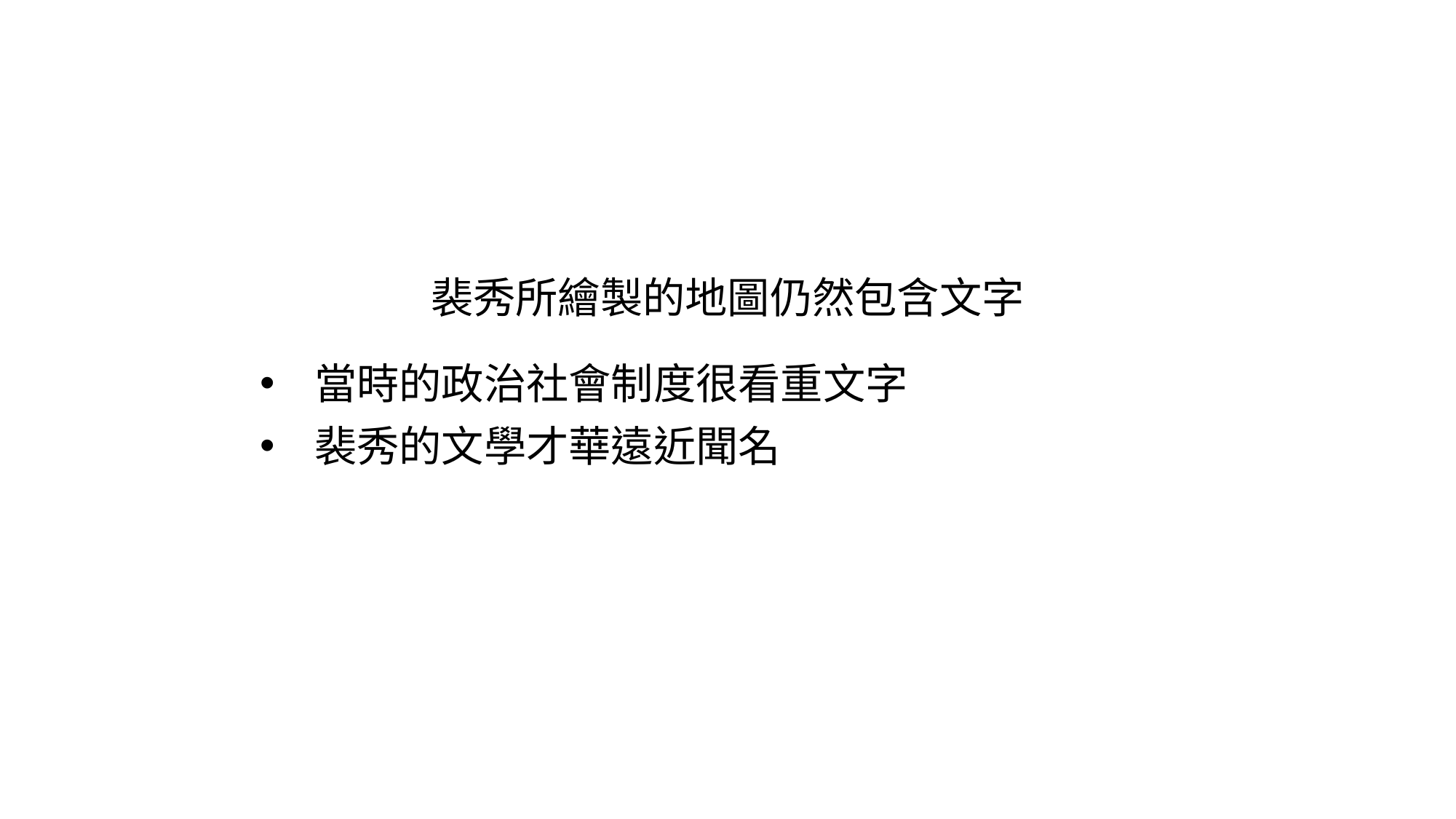

裴秀所繪製的地圖仍然包含文字
當時的政治社會制度很看重文字
裴秀的文學才華遠近聞名